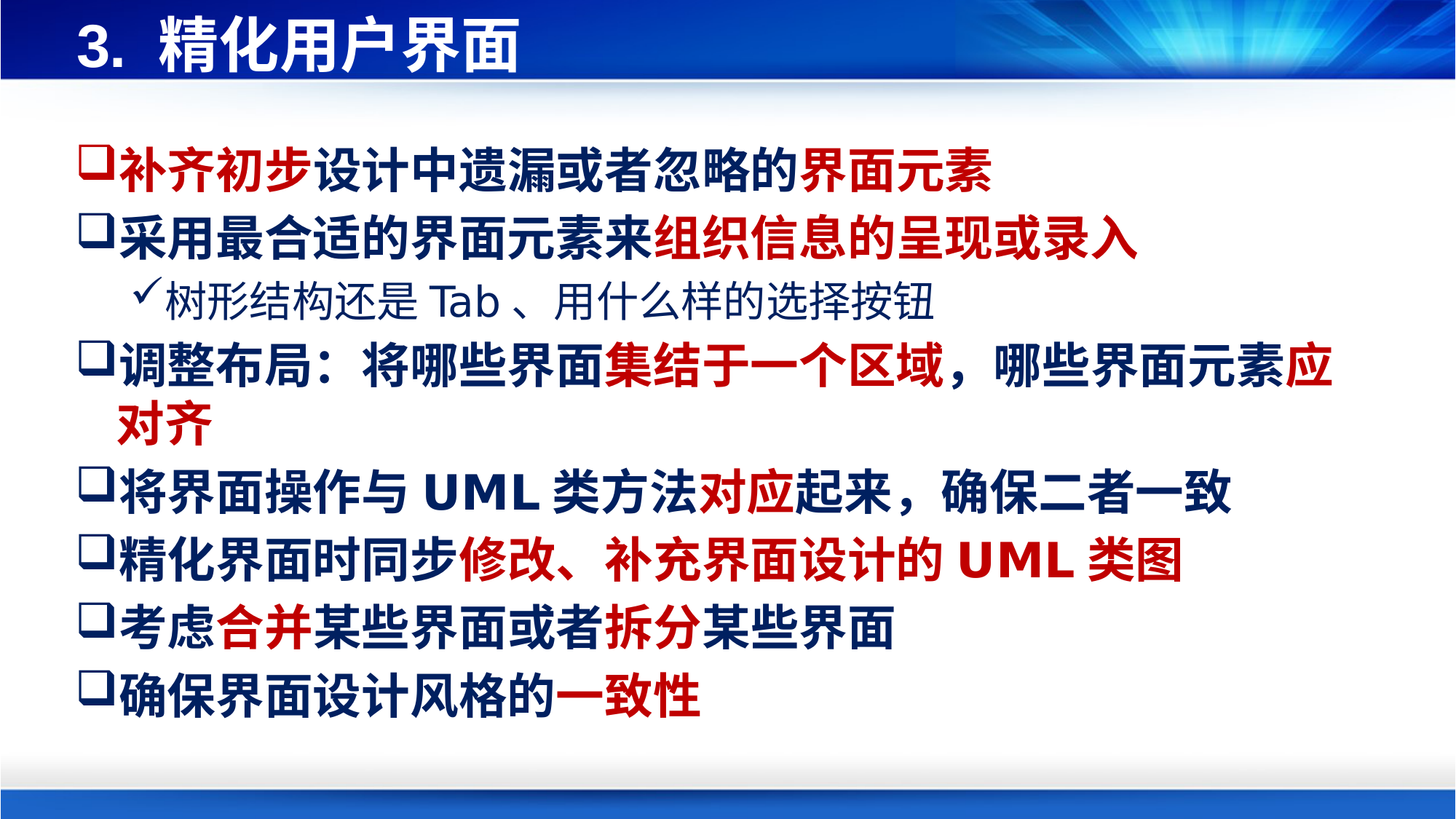

# 3. 精化用户界面
补齐初步设计中遗漏或者忽略的界面元素
采用最合适的界面元素来组织信息的呈现或录入
树形结构还是Tab、用什么样的选择按钮
调整布局：将哪些界面集结于一个区域，哪些界面元素应对齐
将界面操作与UML类方法对应起来，确保二者一致
精化界面时同步修改、补充界面设计的UML类图
考虑合并某些界面或者拆分某些界面
确保界面设计风格的一致性